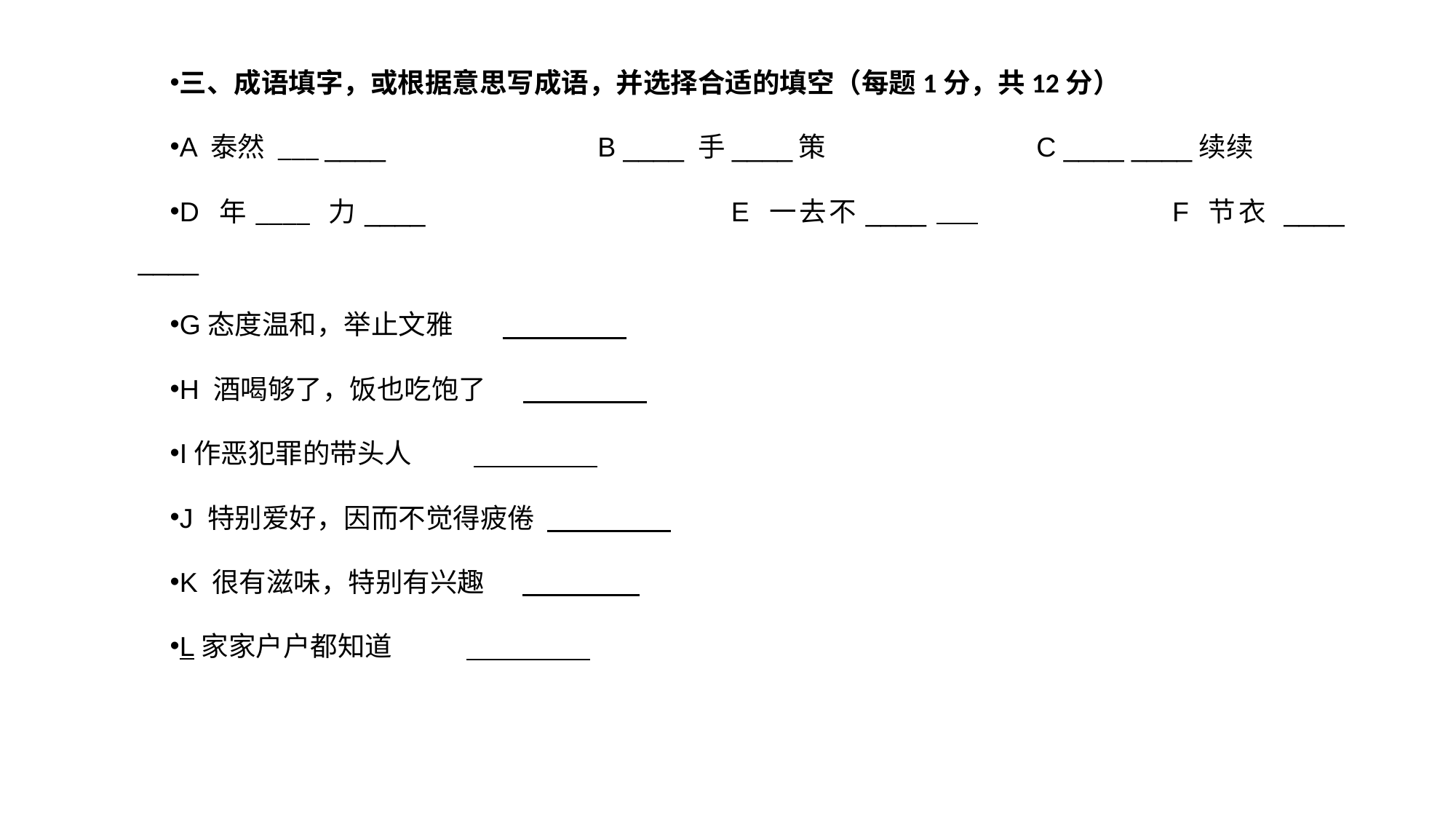

#
三、成语填字，或根据意思写成语，并选择合适的填空（每题1分，共12分）
A 泰然 ___ ____		   B ____ 手____策		   C ____ ____续续
D 年____ 力____			   E 一去不____     		F 节衣 ____ ____
G态度温和，举止文雅
H 酒喝够了，饭也吃饱了
I作恶犯罪的带头人
J 特别爱好，因而不觉得疲倦
K 很有滋味，特别有兴趣
L家家户户都知道